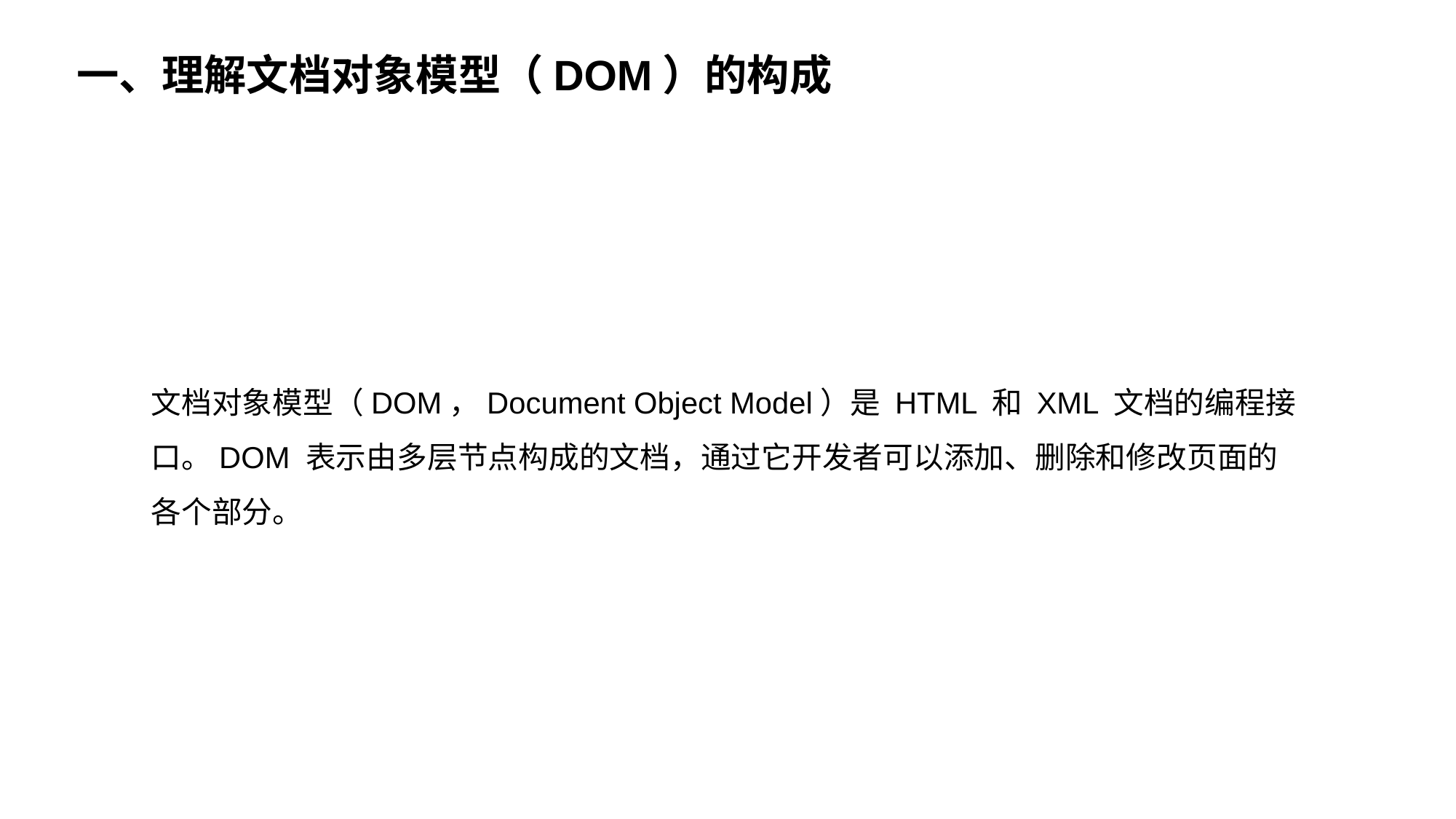

一、理解文档对象模型（DOM）的构成
文档对象模型（DOM，Document Object Model）是 HTML 和 XML 文档的编程接口。DOM 表示由多层节点构成的文档，通过它开发者可以添加、删除和修改页面的各个部分。